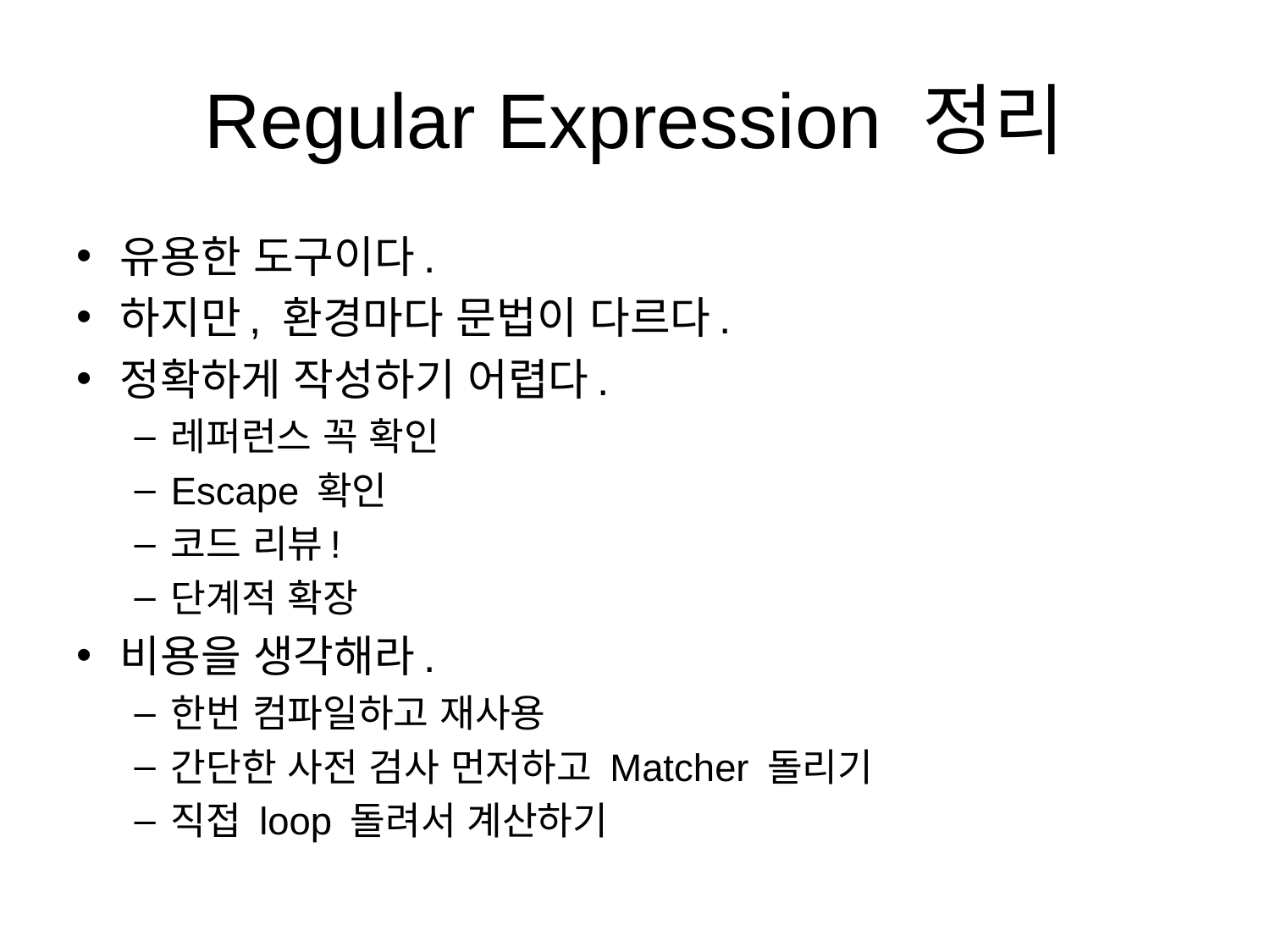

# Regular Expression 정리
유용한 도구이다.
하지만, 환경마다 문법이 다르다.
정확하게 작성하기 어렵다.
레퍼런스 꼭 확인
Escape 확인
코드 리뷰!
단계적 확장
비용을 생각해라.
한번 컴파일하고 재사용
간단한 사전 검사 먼저하고 Matcher 돌리기
직접 loop 돌려서 계산하기